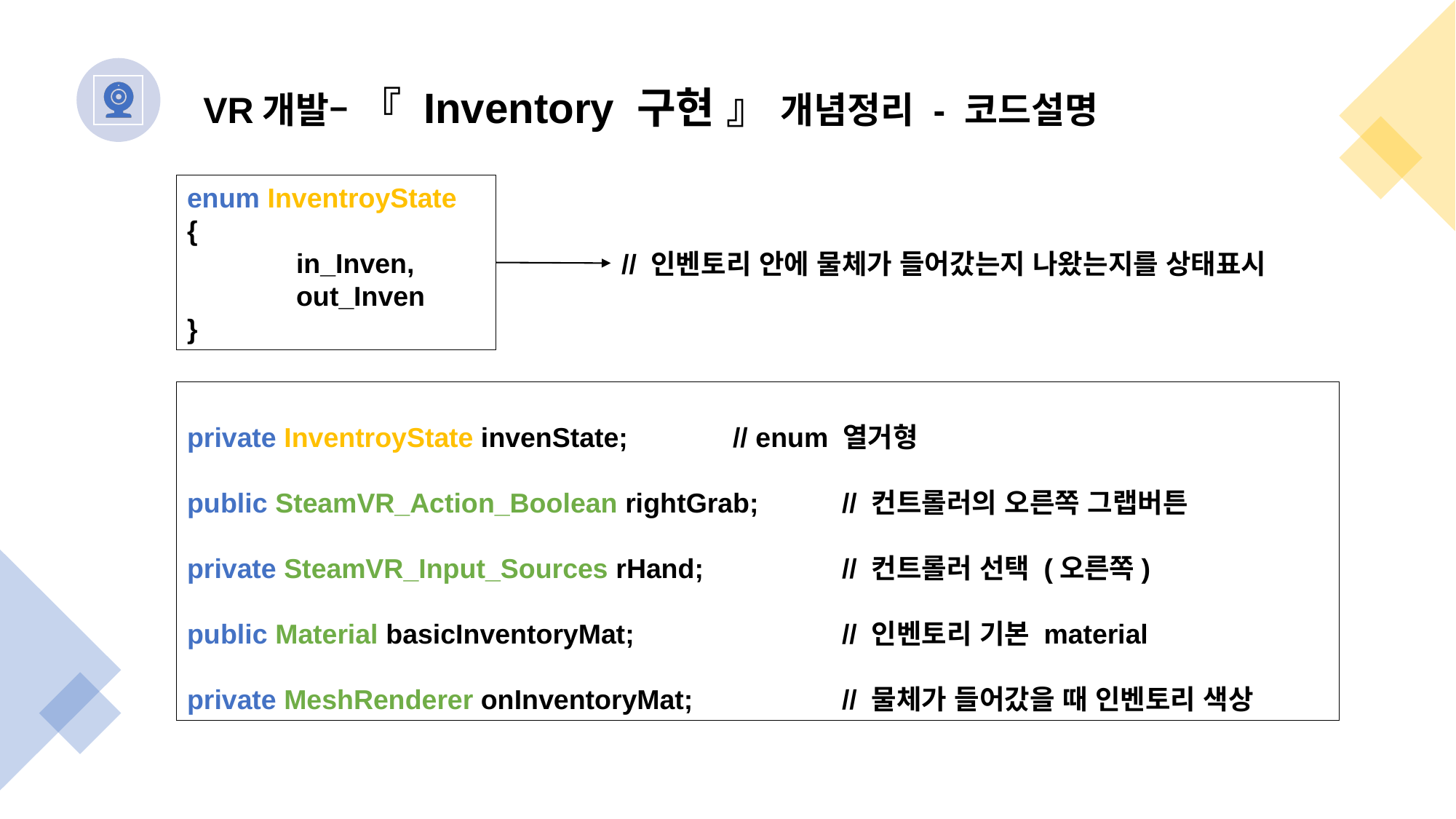

VR개발– 『 Inventory 구현 』 개념정리 - 코드설명
enum InventroyState
{
	in_Inven,
	out_Inven
}
// 인벤토리 안에 물체가 들어갔는지 나왔는지를 상태표시
private InventroyState invenState;	// enum 열거형
public SteamVR_Action_Boolean rightGrab;	// 컨트롤러의 오른쪽 그랩버튼
private SteamVR_Input_Sources rHand;		// 컨트롤러 선택 (오른쪽)
public Material basicInventoryMat;		// 인벤토리 기본 material
private MeshRenderer onInventoryMat; 		// 물체가 들어갔을 때 인벤토리 색상